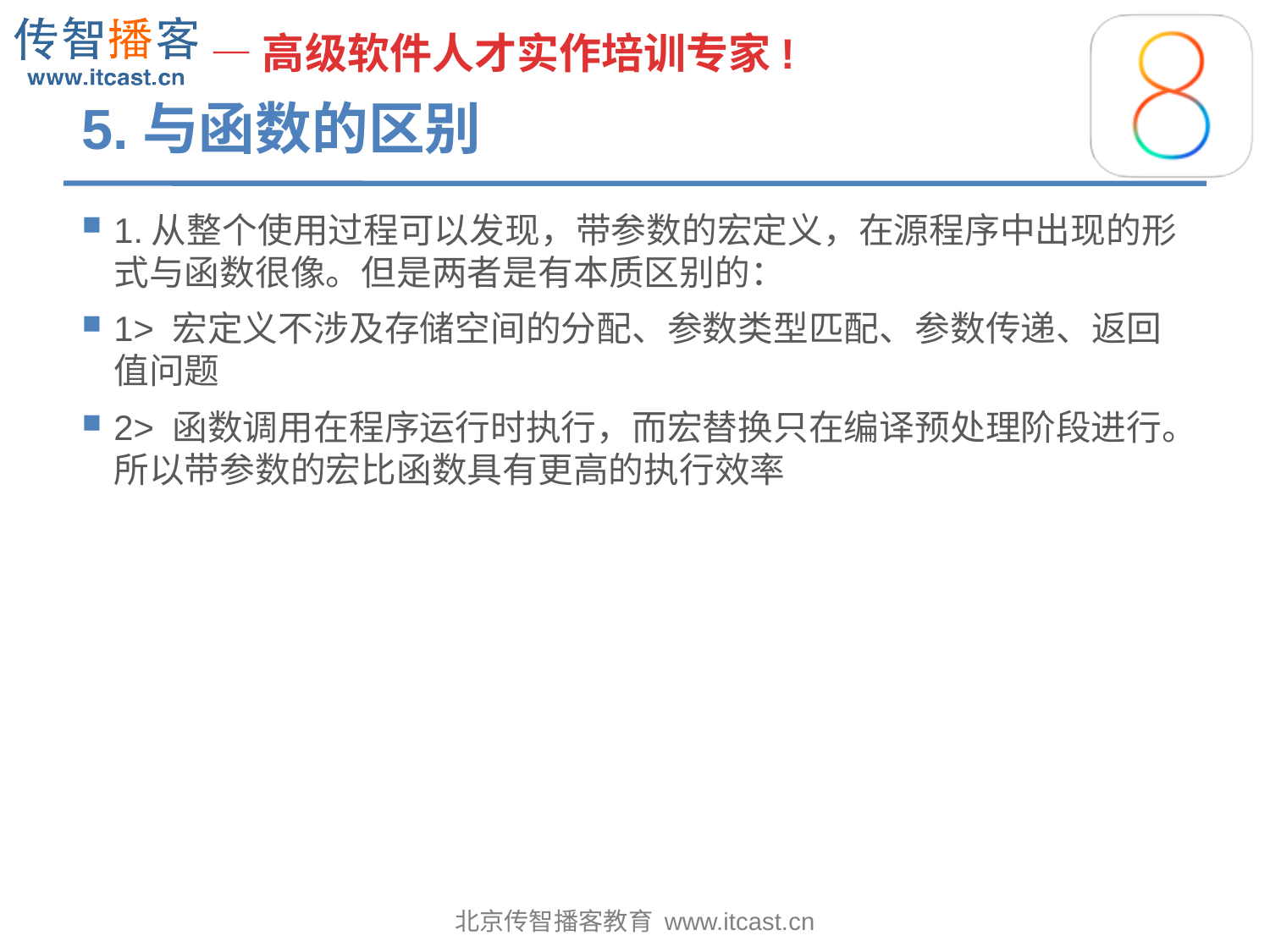

# 5.与函数的区别
1.从整个使用过程可以发现，带参数的宏定义，在源程序中出现的形式与函数很像。但是两者是有本质区别的：
1> 宏定义不涉及存储空间的分配、参数类型匹配、参数传递、返回值问题
2> 函数调用在程序运行时执行，而宏替换只在编译预处理阶段进行。所以带参数的宏比函数具有更高的执行效率